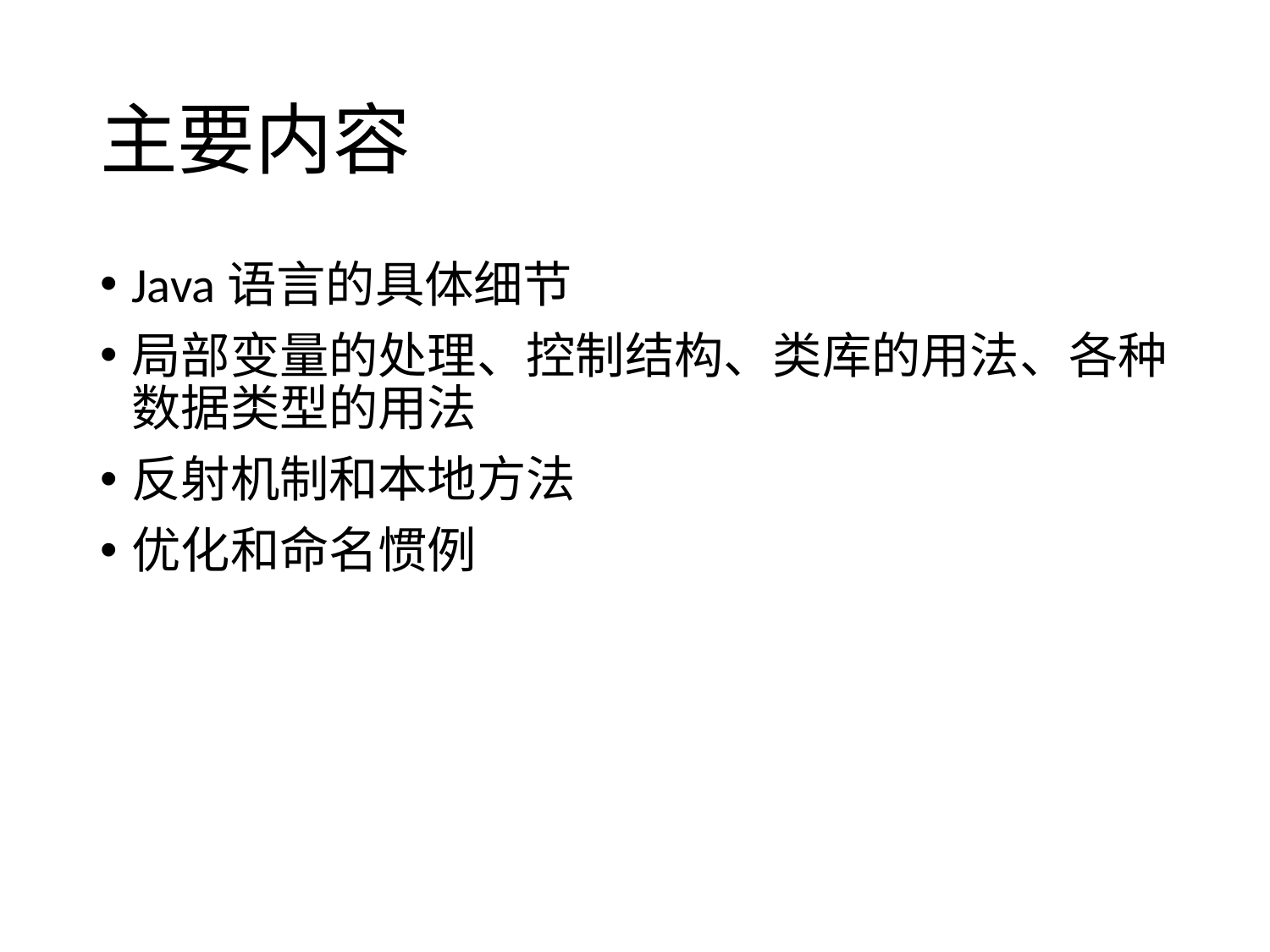

# 主要内容
Java语言的具体细节
局部变量的处理、控制结构、类库的用法、各种数据类型的用法
反射机制和本地方法
优化和命名惯例